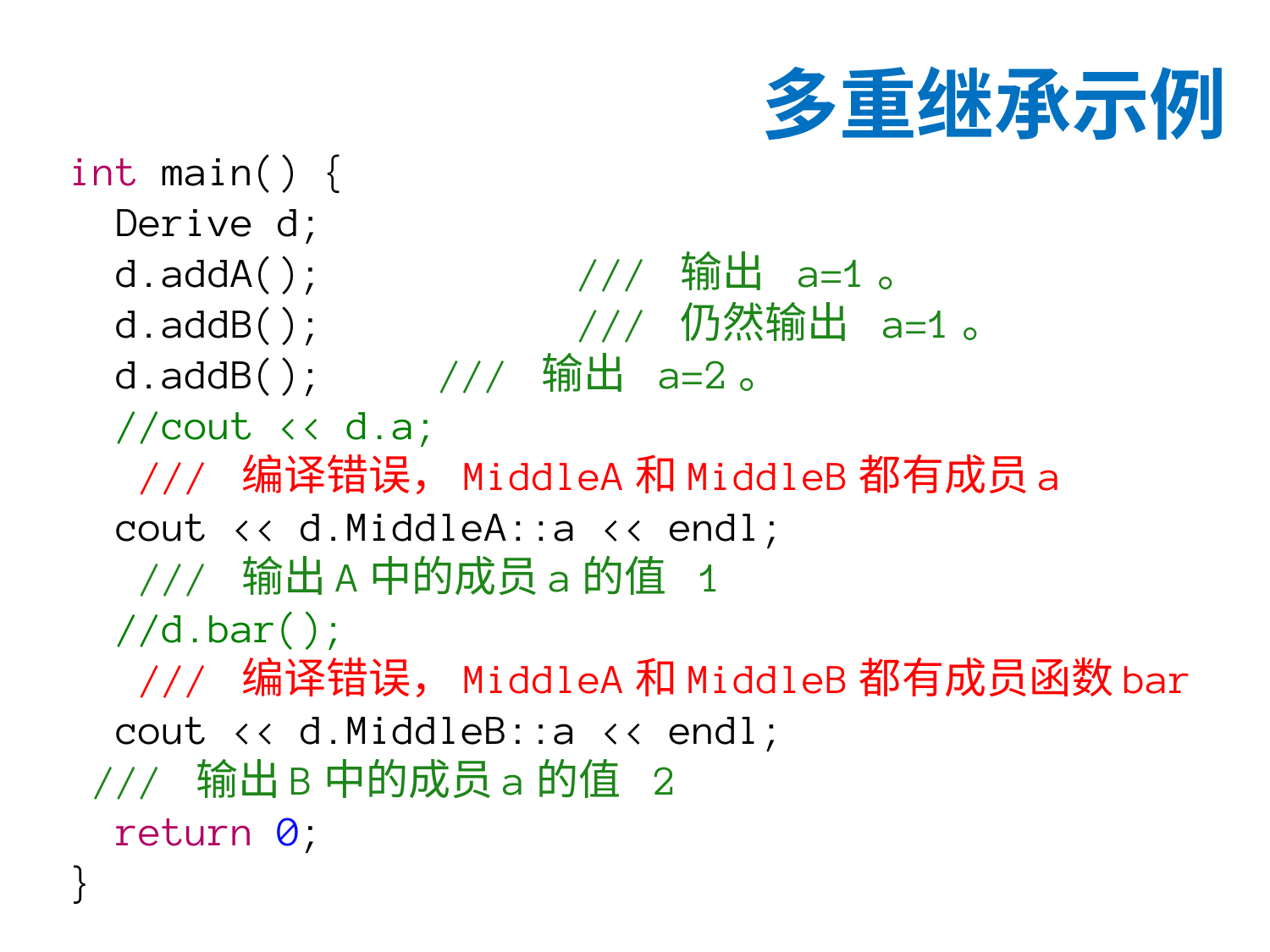

# 多重继承示例

int main() {
  Derive d;
  d.addA(); 		/// 输出 a=1。
  d.addB(); 		/// 仍然输出 a=1。
  d.addB();     /// 输出 a=2。
  //cout << d.a;
   /// 编译错误，MiddleA和MiddleB都有成员a
  cout << d.MiddleA::a << endl;
   /// 输出A中的成员a的值 1
  //d.bar();
   /// 编译错误，MiddleA和MiddleB都有成员函数bar
  cout << d.MiddleB::a << endl;
 /// 输出B中的成员a的值 2
  return 0;
}